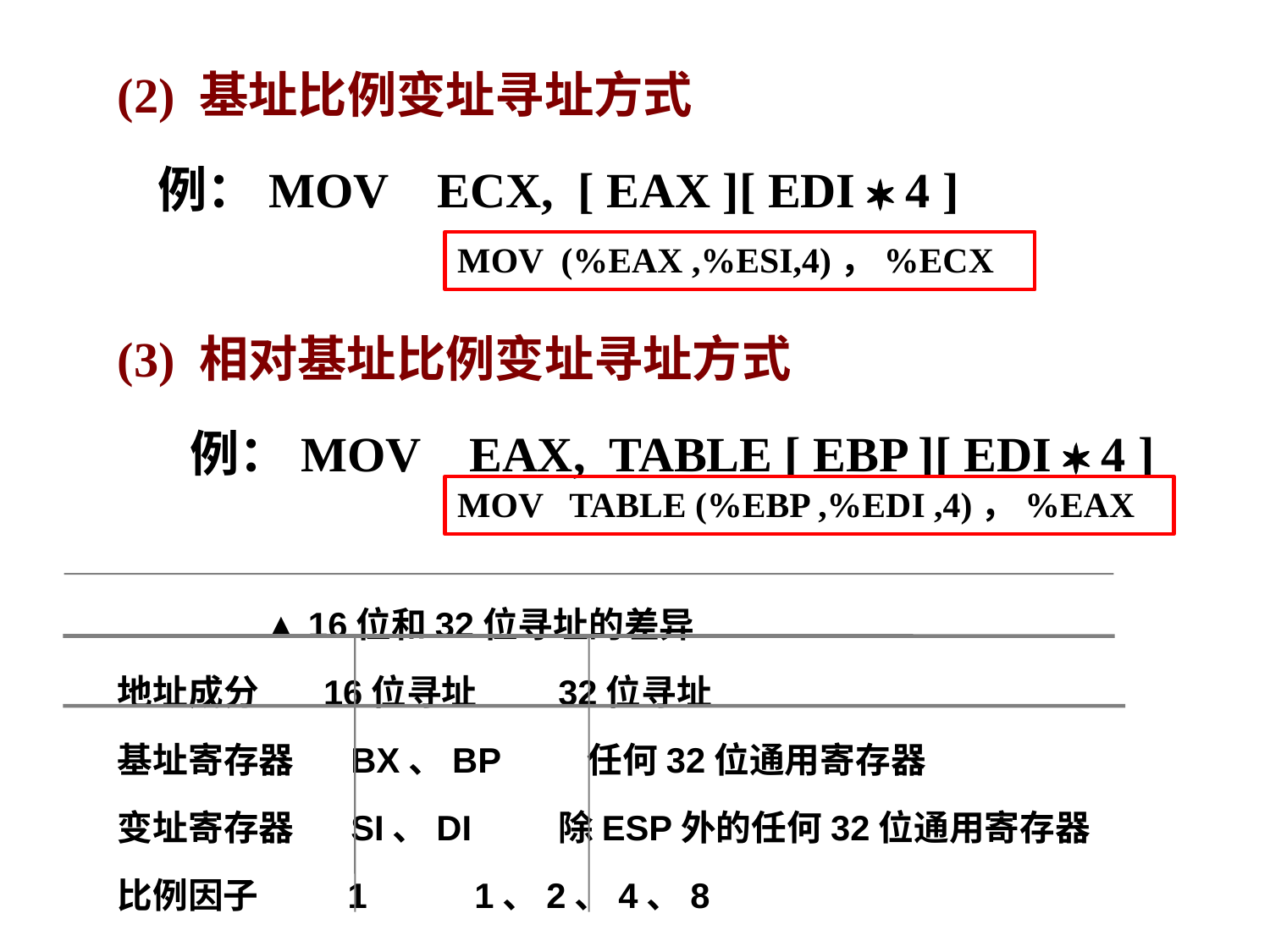

(2) 基址比例变址寻址方式
    例：MOV    ECX,  [ EAX ][ EDI ∗ 4 ]

(3) 相对基址比例变址寻址方式
        例：MOV    EAX,  TABLE [ EBP ][ EDI ∗ 4 ]

               ▲ 16位和32位寻址的差异
地址成分       16位寻址         32位寻址
基址寄存器      BX、BP        任何32位通用寄存器
变址寄存器      SI、DI        除ESP外的任何32位通用寄存器
比例因子          1           1、2、4、8
MOV  (%EAX ,%ESI,4)，%ECX
MOV   TABLE (%EBP ,%EDI ,4)，%EAX